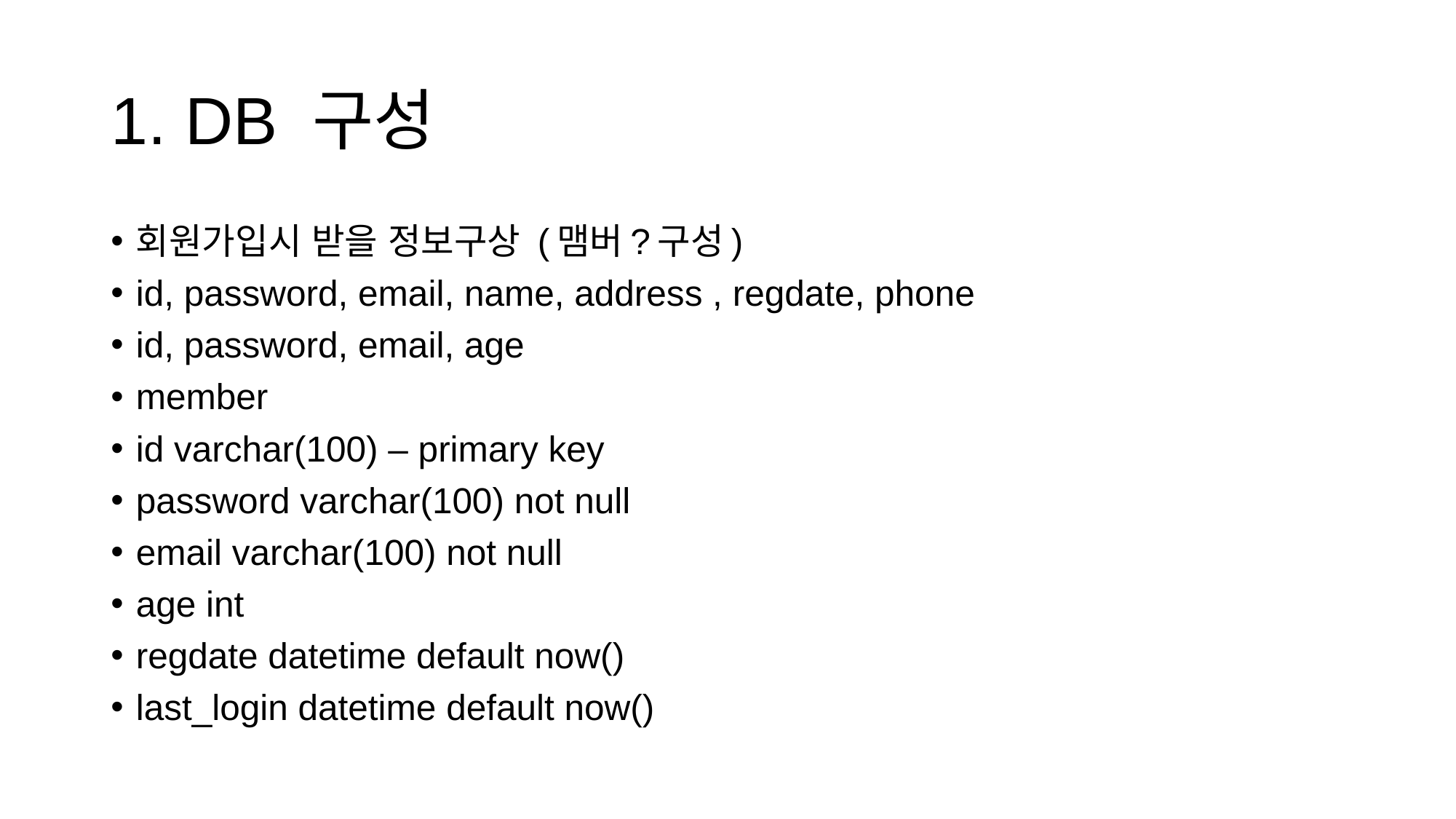

# 1. DB 구성
회원가입시 받을 정보구상 (맴버?구성)
id, password, email, name, address , regdate, phone
id, password, email, age
member
id varchar(100) – primary key
password varchar(100) not null
email varchar(100) not null
age int
regdate datetime default now()
last_login datetime default now()